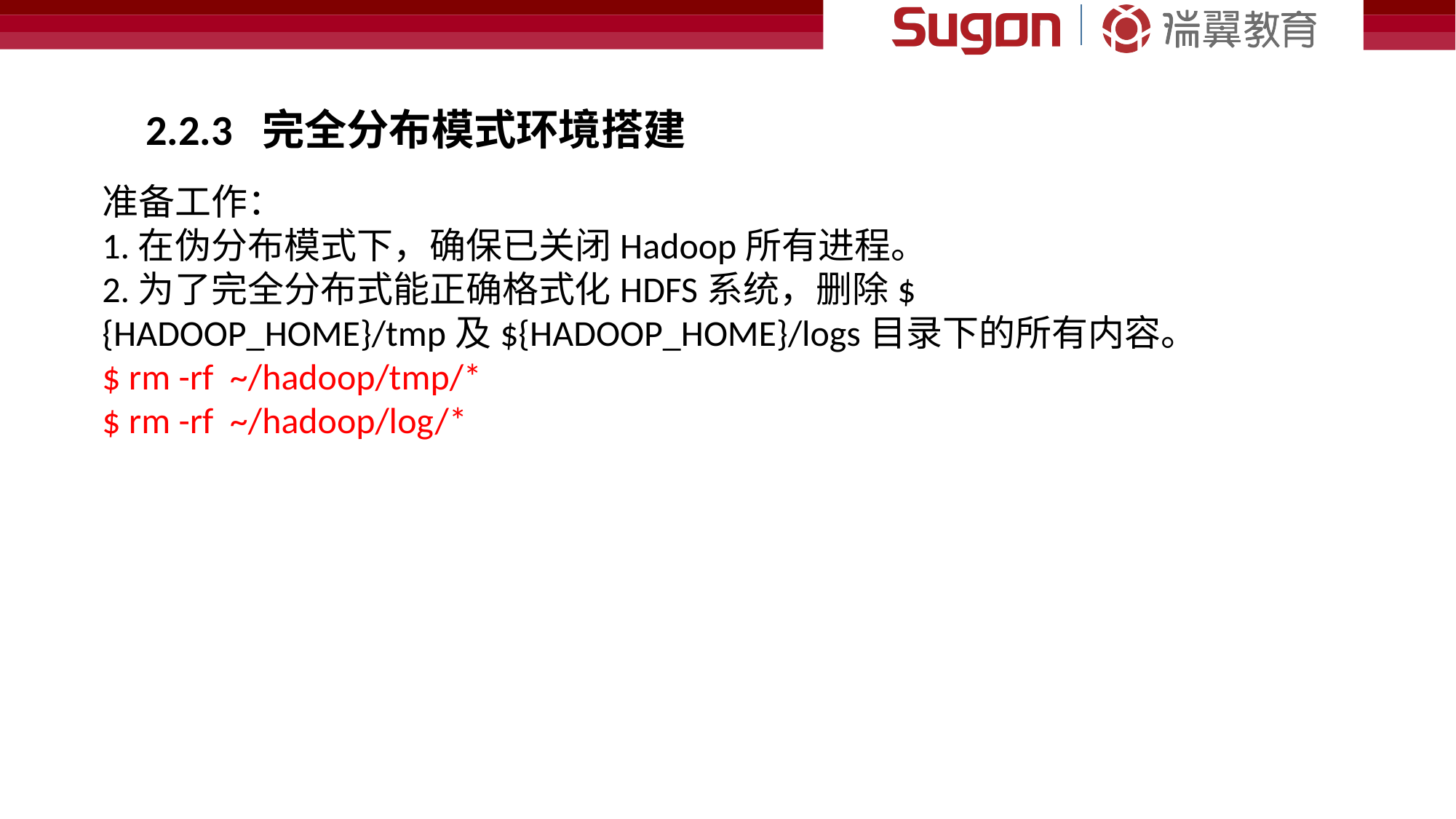

2.2.3  完全分布模式环境搭建
准备工作：
1.在伪分布模式下，确保已关闭Hadoop所有进程。
2.为了完全分布式能正确格式化HDFS系统，删除${HADOOP_HOME}/tmp及${HADOOP_HOME}/logs目录下的所有内容。
$ rm -rf  ~/hadoop/tmp/*
$ rm -rf  ~/hadoop/log/*